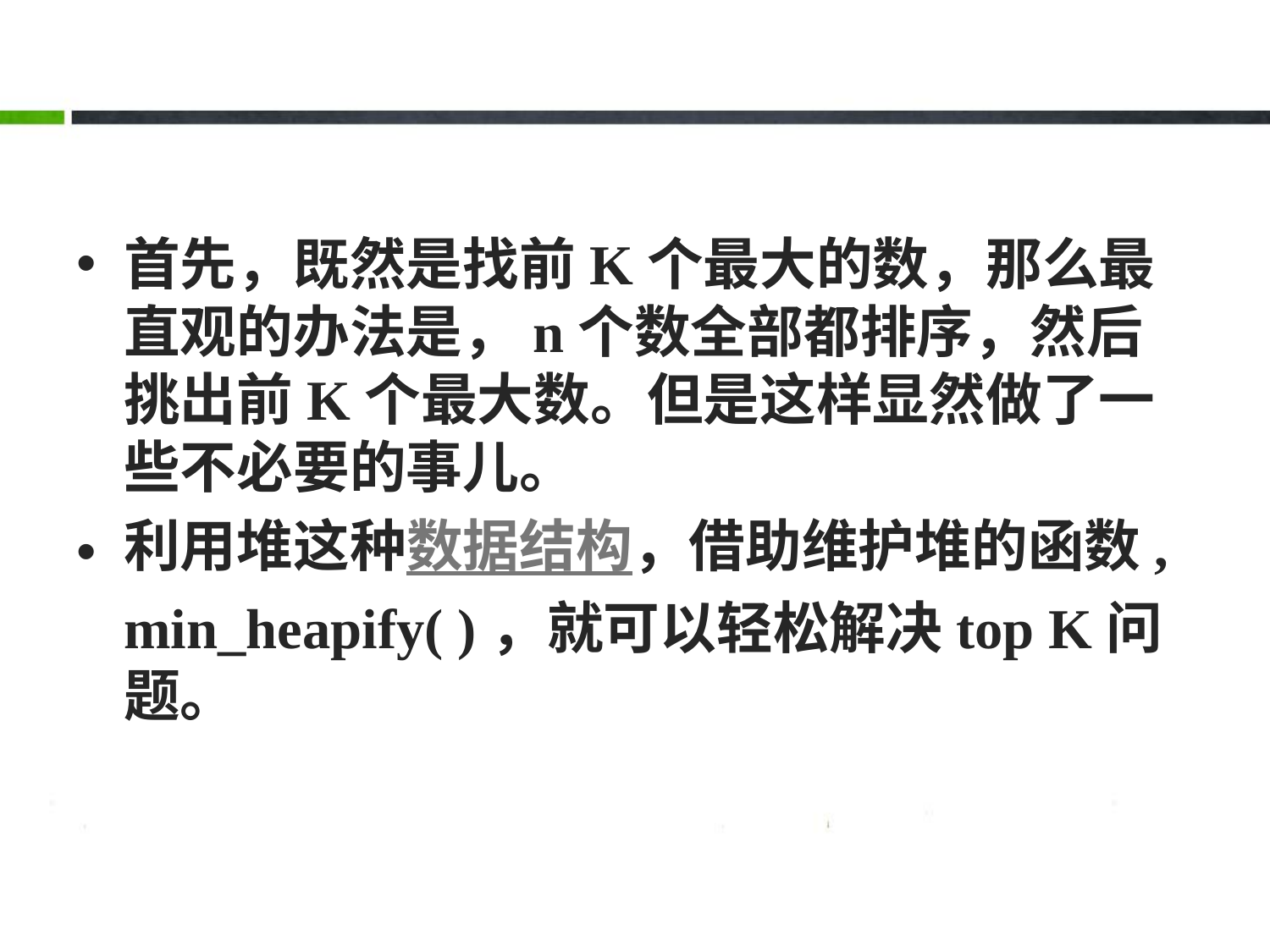

#
首先，既然是找前K个最大的数，那么最直观的办法是，n个数全部都排序，然后挑出前K个最大数。但是这样显然做了一些不必要的事儿。
利用堆这种数据结构，借助维护堆的函数, min_heapify( )，就可以轻松解决top K问题。